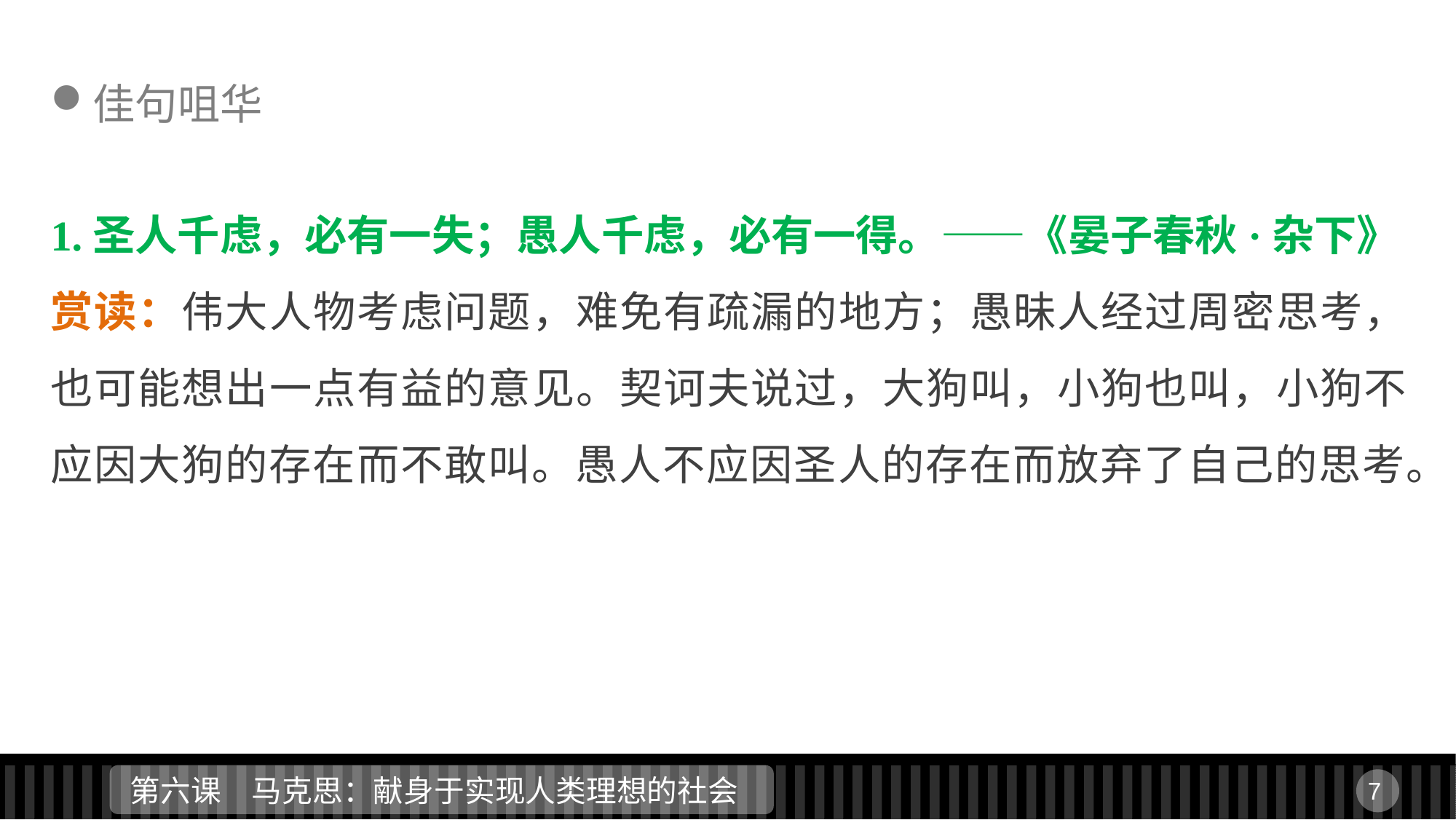

佳句咀华
1.圣人千虑，必有一失；愚人千虑，必有一得。——《晏子春秋·杂下》
赏读：伟大人物考虑问题，难免有疏漏的地方；愚昧人经过周密思考，也可能想出一点有益的意见。契诃夫说过，大狗叫，小狗也叫，小狗不应因大狗的存在而不敢叫。愚人不应因圣人的存在而放弃了自己的思考。